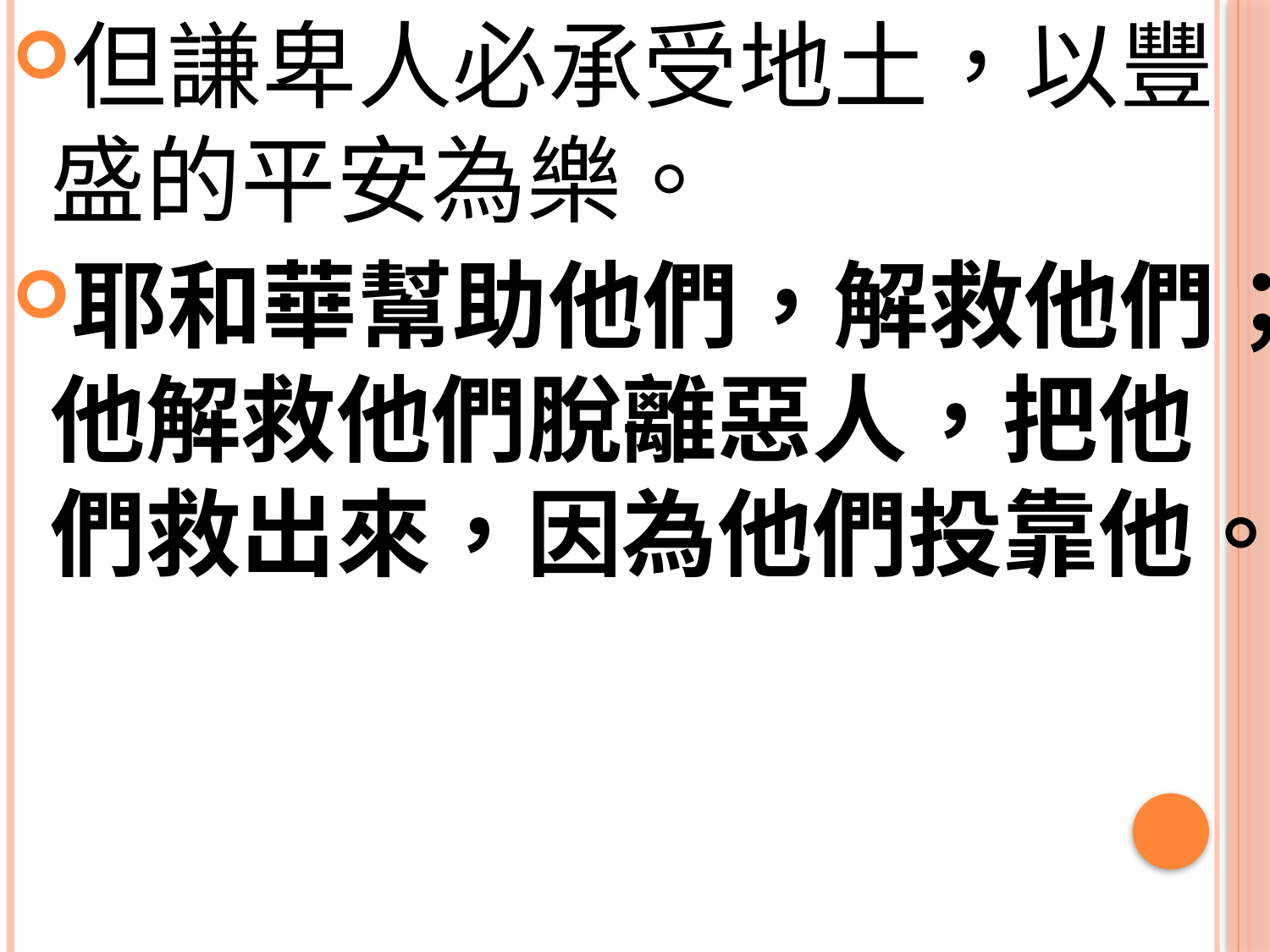

但謙卑人必承受地土，以豐盛的平安為樂。
耶和華幫助他們，解救他們；他解救他們脫離惡人，把他們救出來，因為他們投靠他。